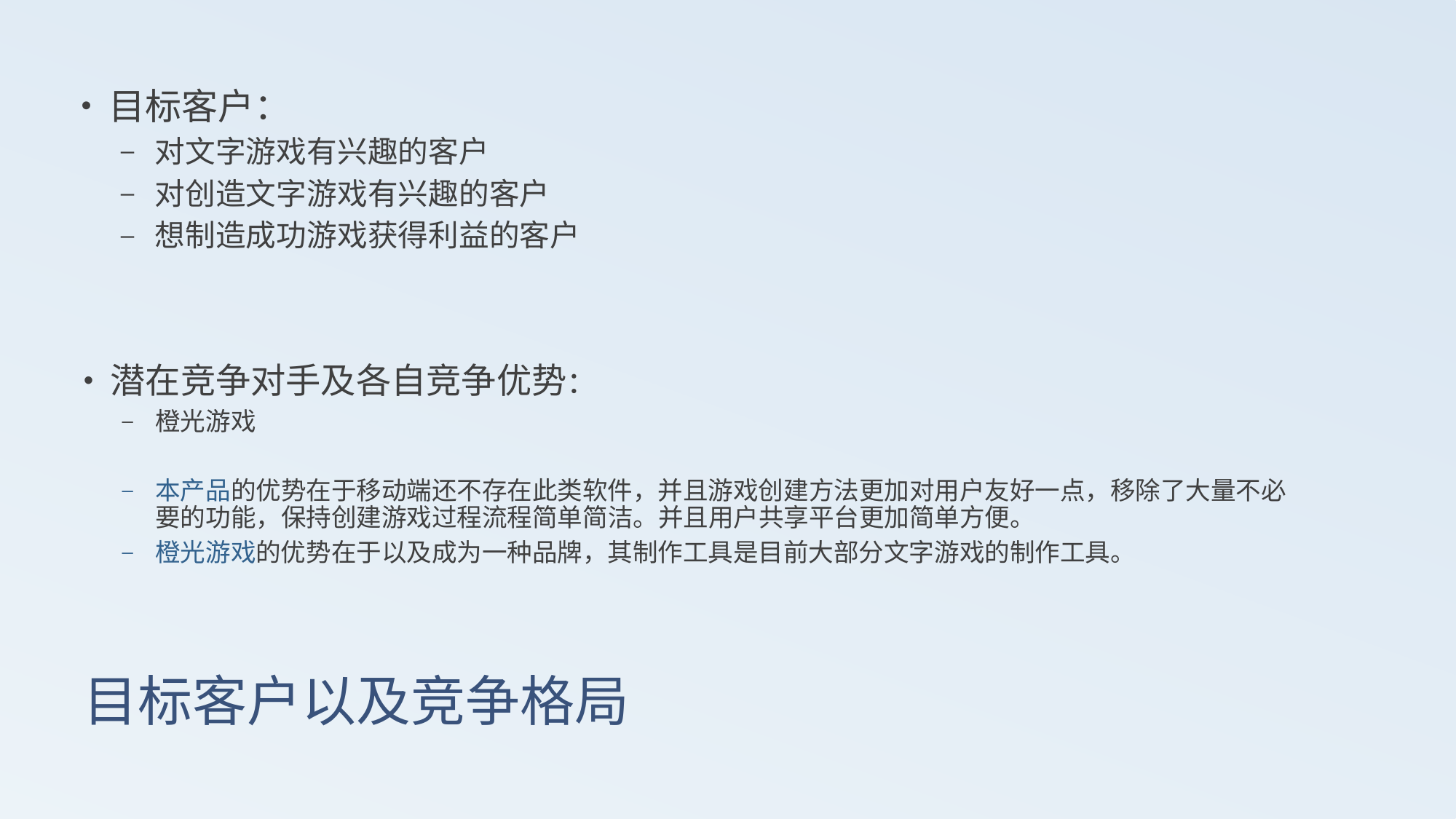

目标客户：
对文字游戏有兴趣的客户
对创造文字游戏有兴趣的客户
想制造成功游戏获得利益的客户
潜在竞争对手及各自竞争优势：
橙光游戏

本产品的优势在于移动端还不存在此类软件，并且游戏创建方法更加对用户友好一点，移除了大量不必要的功能，保持创建游戏过程流程简单简洁。并且用户共享平台更加简单方便。
橙光游戏的优势在于以及成为一种品牌，其制作工具是目前大部分文字游戏的制作工具。
# 目标客户以及竞争格局